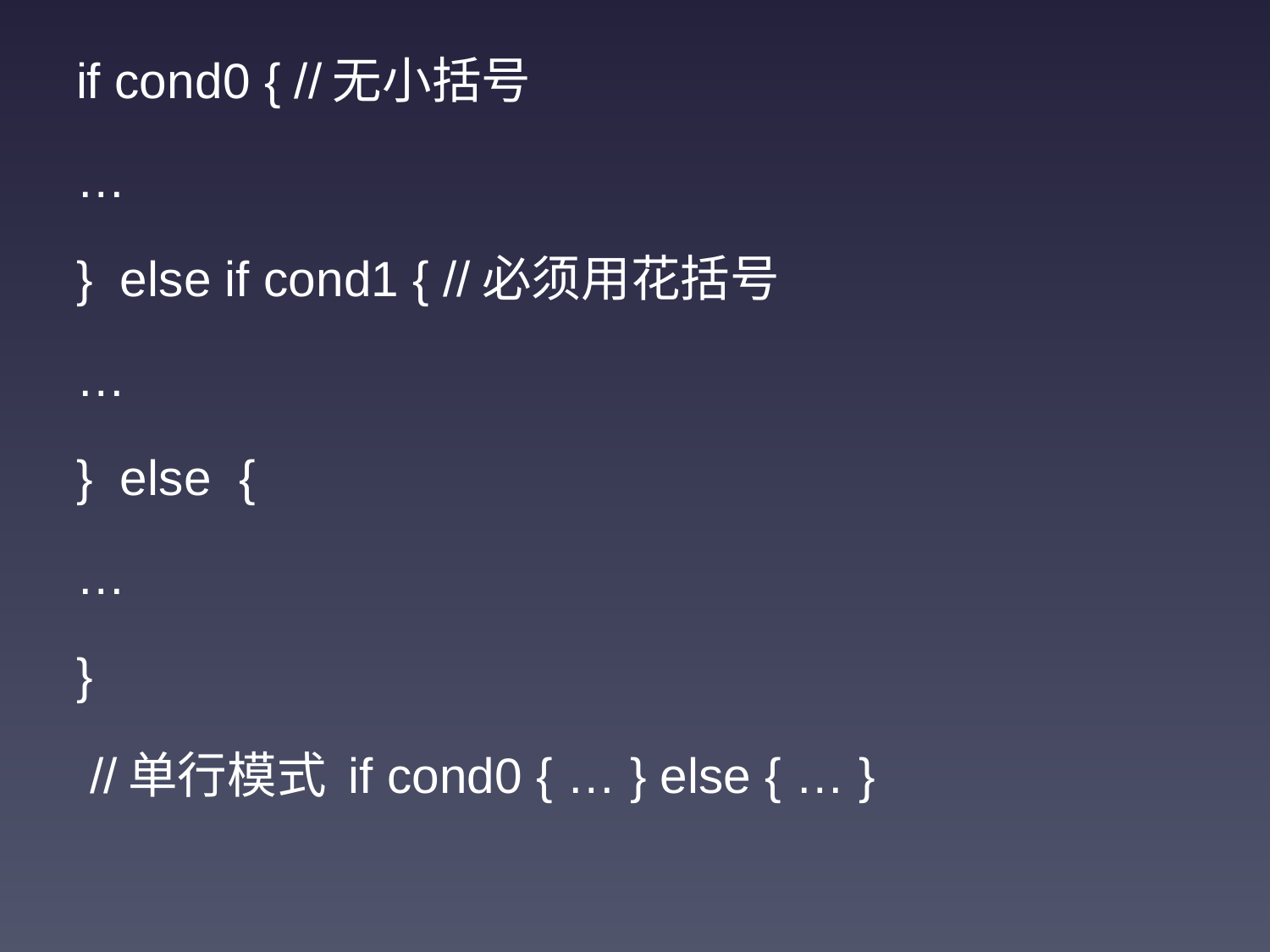

if cond0 { //无小括号
…
}  else if cond1 { //必须用花括号
…
}  else  {
…
}
 //单行模式 if cond0 { … } else { … }